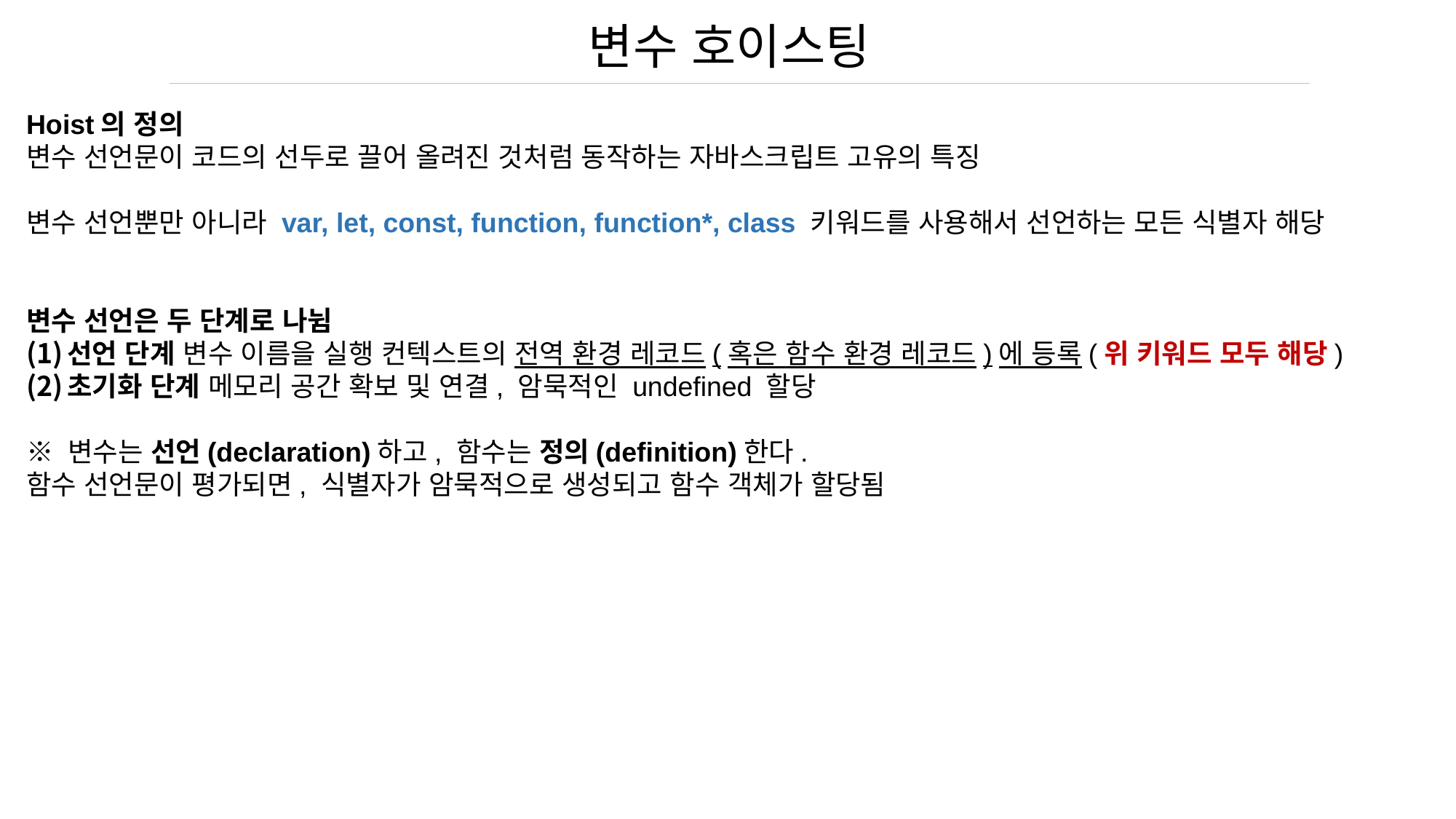

변수 호이스팅
Hoist의 정의
변수 선언문이 코드의 선두로 끌어 올려진 것처럼 동작하는 자바스크립트 고유의 특징

변수 선언뿐만 아니라 var, let, const, function, function*, class 키워드를 사용해서 선언하는 모든 식별자 해당

변수 선언은 두 단계로 나뉨
선언 단계 변수 이름을 실행 컨텍스트의 전역 환경 레코드(혹은 함수 환경 레코드)에 등록(위 키워드 모두 해당)
초기화 단계 메모리 공간 확보 및 연결, 암묵적인 undefined 할당

※ 변수는 선언(declaration)하고, 함수는 정의(definition)한다.
함수 선언문이 평가되면, 식별자가 암묵적으로 생성되고 함수 객체가 할당됨